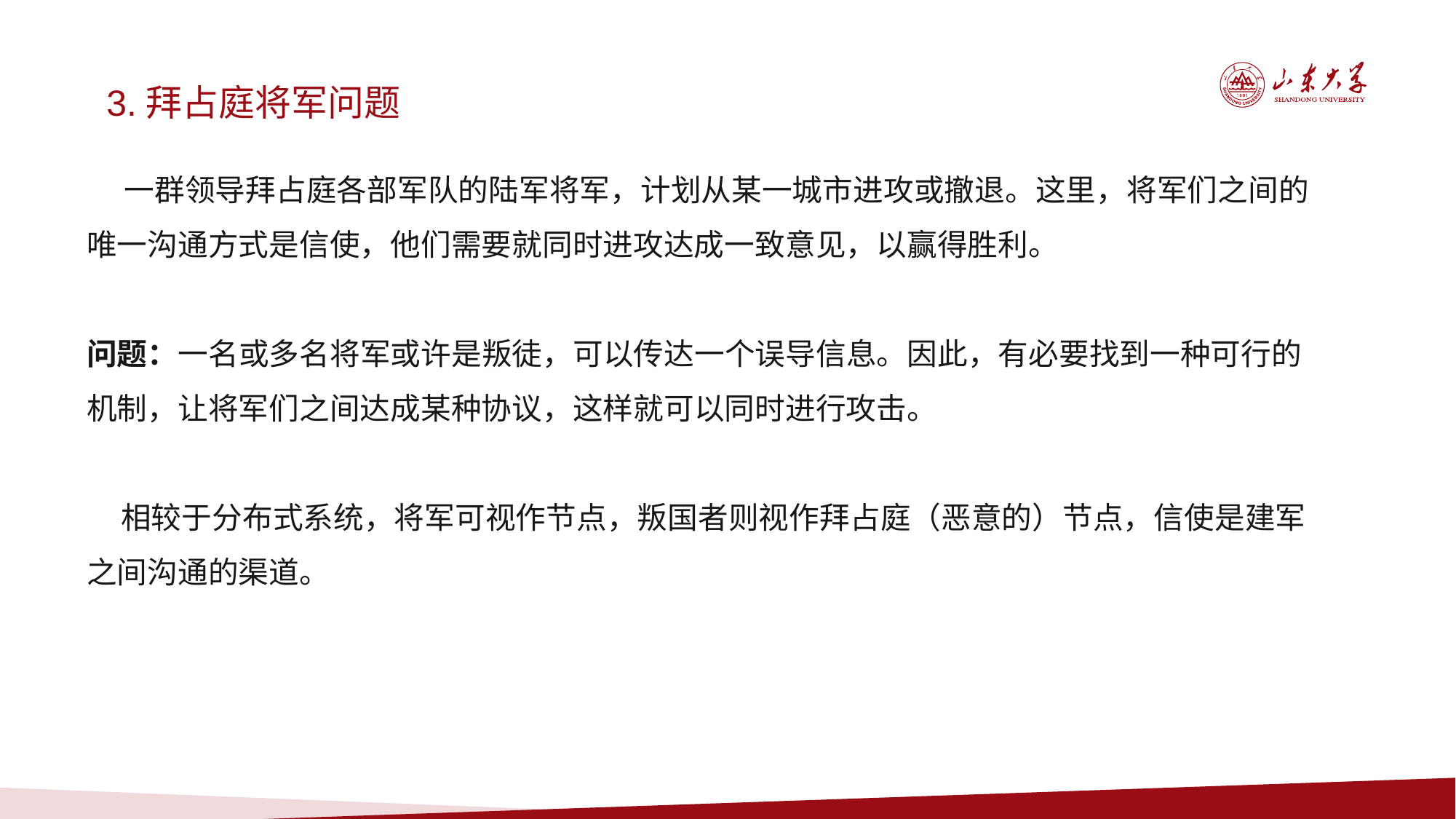

3.拜占庭将军问题
     一群领导拜占庭各部军队的陆军将军，计划从某一城市进攻或撤退。这里，将军们之间的唯一沟通方式是信使，他们需要就同时进攻达成一致意见，以赢得胜利。

问题：一名或多名将军或许是叛徒，可以传达一个误导信息。因此，有必要找到一种可行的机制，让将军们之间达成某种协议，这样就可以同时进行攻击。

    相较于分布式系统，将军可视作节点，叛国者则视作拜占庭（恶意的）节点，信使是建军之间沟通的渠道。